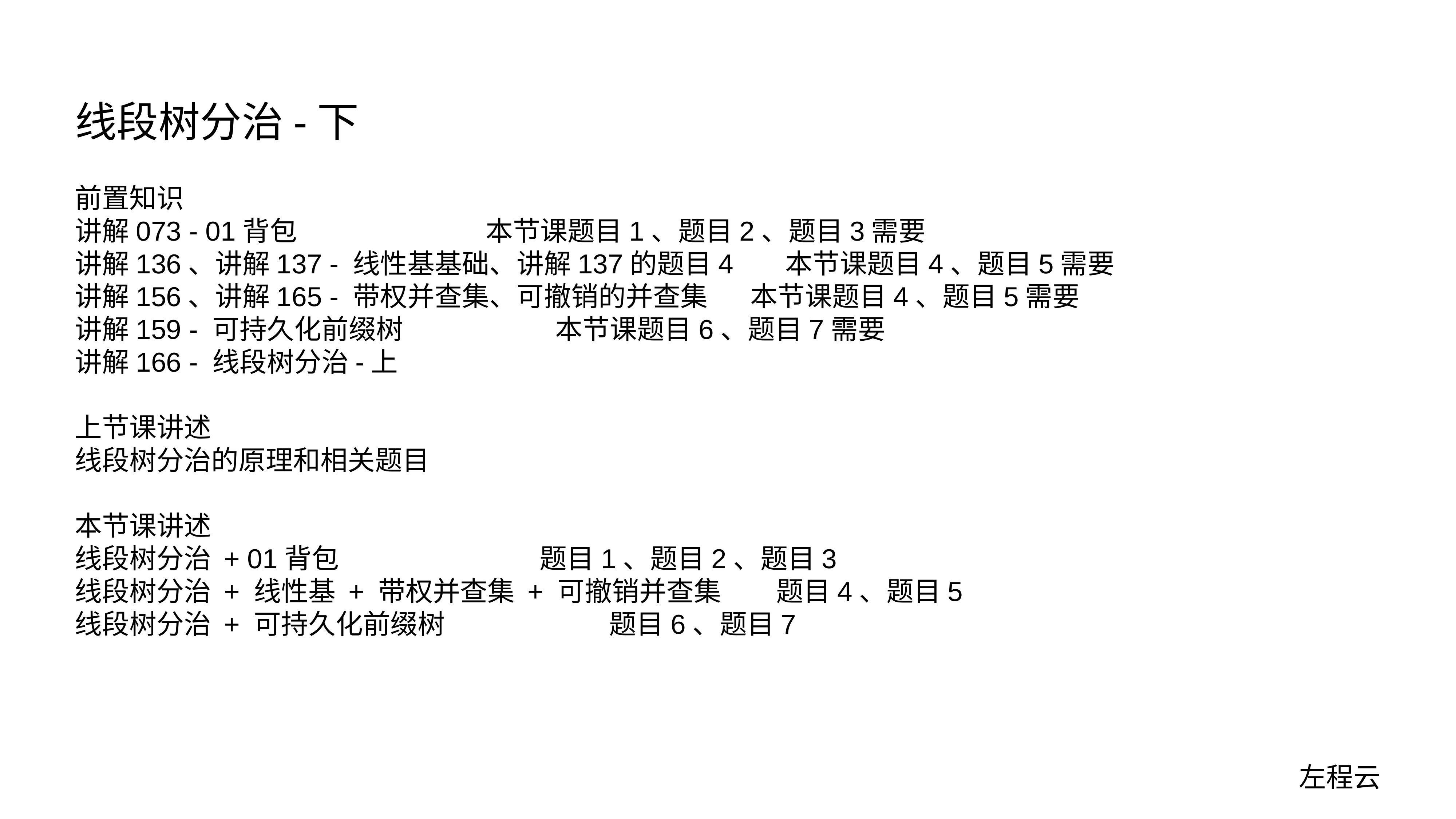

# 线段树分治-下
前置知识
讲解073 - 01背包                               本节课题目1、题目2、题目3需要
讲解136、讲解137 - 线性基基础、讲解137的题目4      本节课题目4、题目5需要
讲解156、讲解165 - 带权并查集、可撤销的并查集       本节课题目4、题目5需要
讲解159 - 可持久化前缀树                         本节课题目6、题目7需要
讲解166 - 线段树分治-上

上节课讲述
线段树分治的原理和相关题目

本节课讲述
线段树分治 + 01背包                                 题目1、题目2、题目3
线段树分治 + 线性基 + 带权并查集 + 可撤销并查集         题目4、题目5
线段树分治 + 可持久化前缀树                           题目6、题目7
左程云